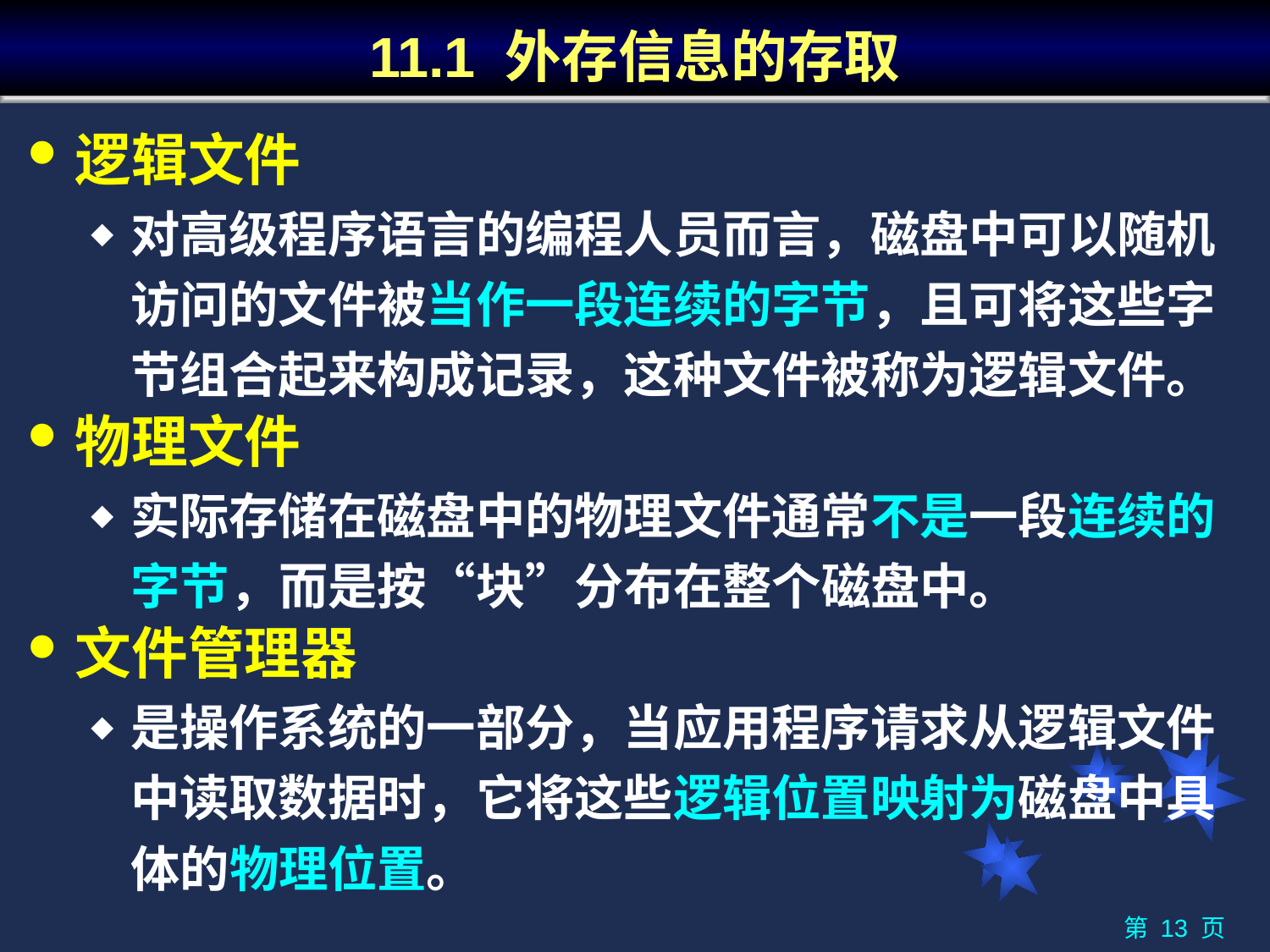

# 11.1 外存信息的存取
逻辑文件
对高级程序语言的编程人员而言，磁盘中可以随机访问的文件被当作一段连续的字节，且可将这些字节组合起来构成记录，这种文件被称为逻辑文件。
物理文件
实际存储在磁盘中的物理文件通常不是一段连续的字节，而是按“块”分布在整个磁盘中。
文件管理器
是操作系统的一部分，当应用程序请求从逻辑文件中读取数据时，它将这些逻辑位置映射为磁盘中具体的物理位置。
第 13 页